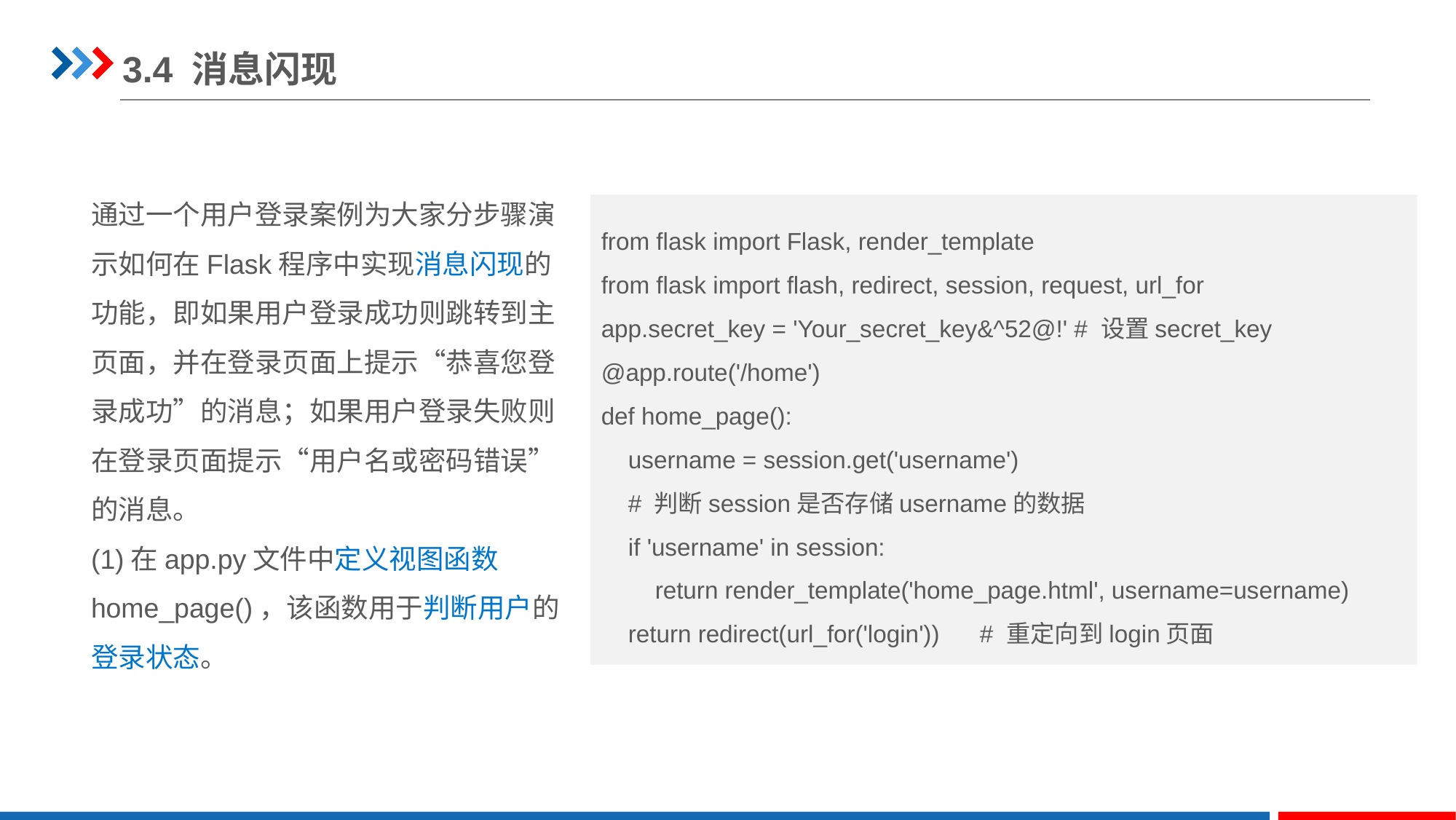

3.4 消息闪现
通过一个用户登录案例为大家分步骤演示如何在Flask程序中实现消息闪现的功能，即如果用户登录成功则跳转到主页面，并在登录页面上提示“恭喜您登录成功”的消息；如果用户登录失败则在登录页面提示“用户名或密码错误”的消息。
(1)在app.py文件中定义视图函数home_page()，该函数用于判断用户的登录状态。
from flask import Flask, render_template
from flask import flash, redirect, session, request, url_for
app.secret_key = 'Your_secret_key&^52@!' # 设置secret_key
@app.route('/home')
def home_page():
    username = session.get('username')
    # 判断session是否存储username的数据
    if 'username' in session:
        return render_template('home_page.html', username=username)
    return redirect(url_for('login'))      # 重定向到login页面